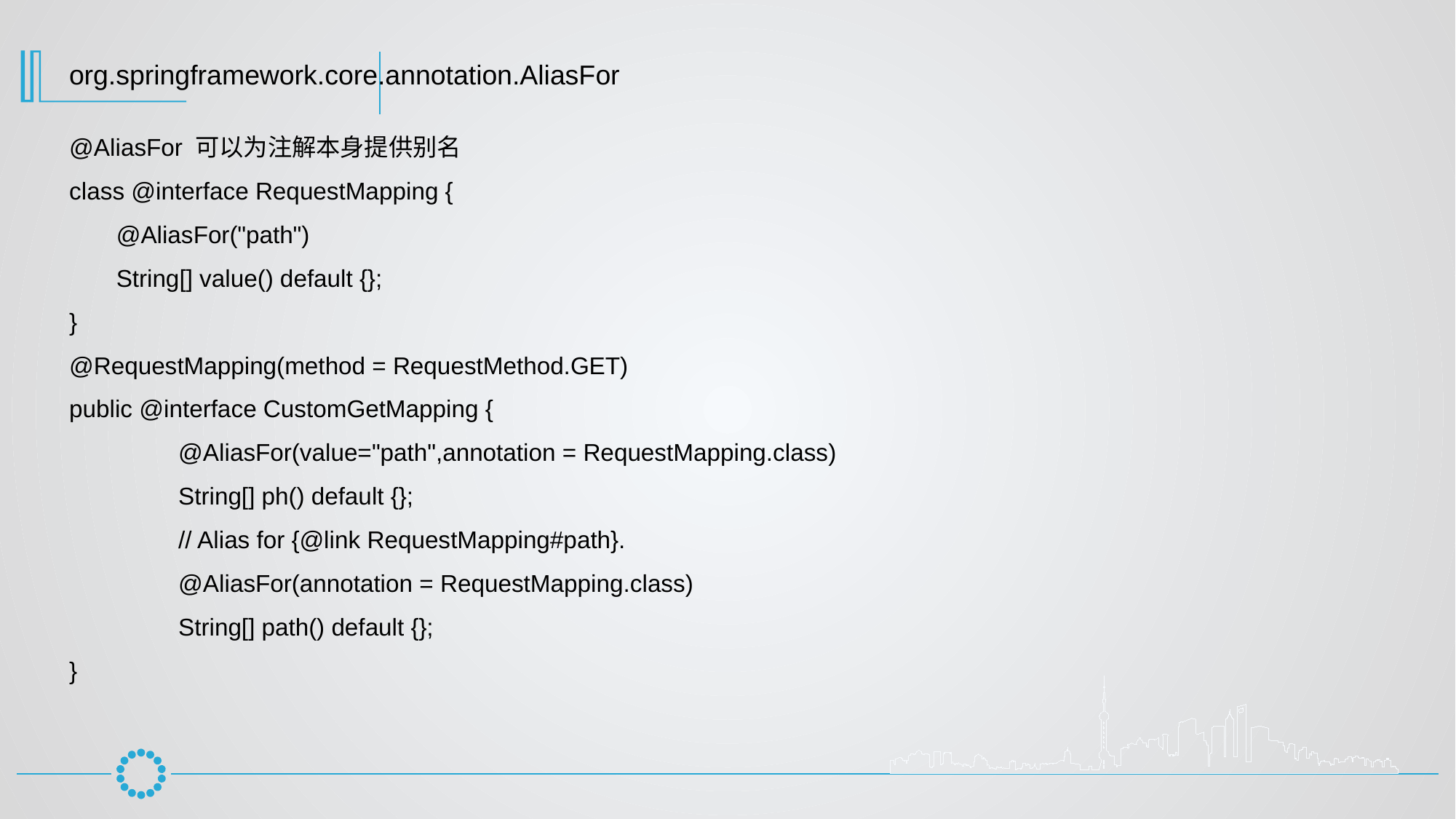

org.springframework.core.annotation.AliasFor
@AliasFor 可以为注解本身提供别名
class @interface RequestMapping {
       @AliasFor("path")
       String[] value() default {};
}
@RequestMapping(method = RequestMethod.GET)
public @interface CustomGetMapping {
	@AliasFor(value="path",annotation = RequestMapping.class)
	String[] ph() default {};
	// Alias for {@link RequestMapping#path}.
	@AliasFor(annotation = RequestMapping.class)
	String[] path() default {};
}

19